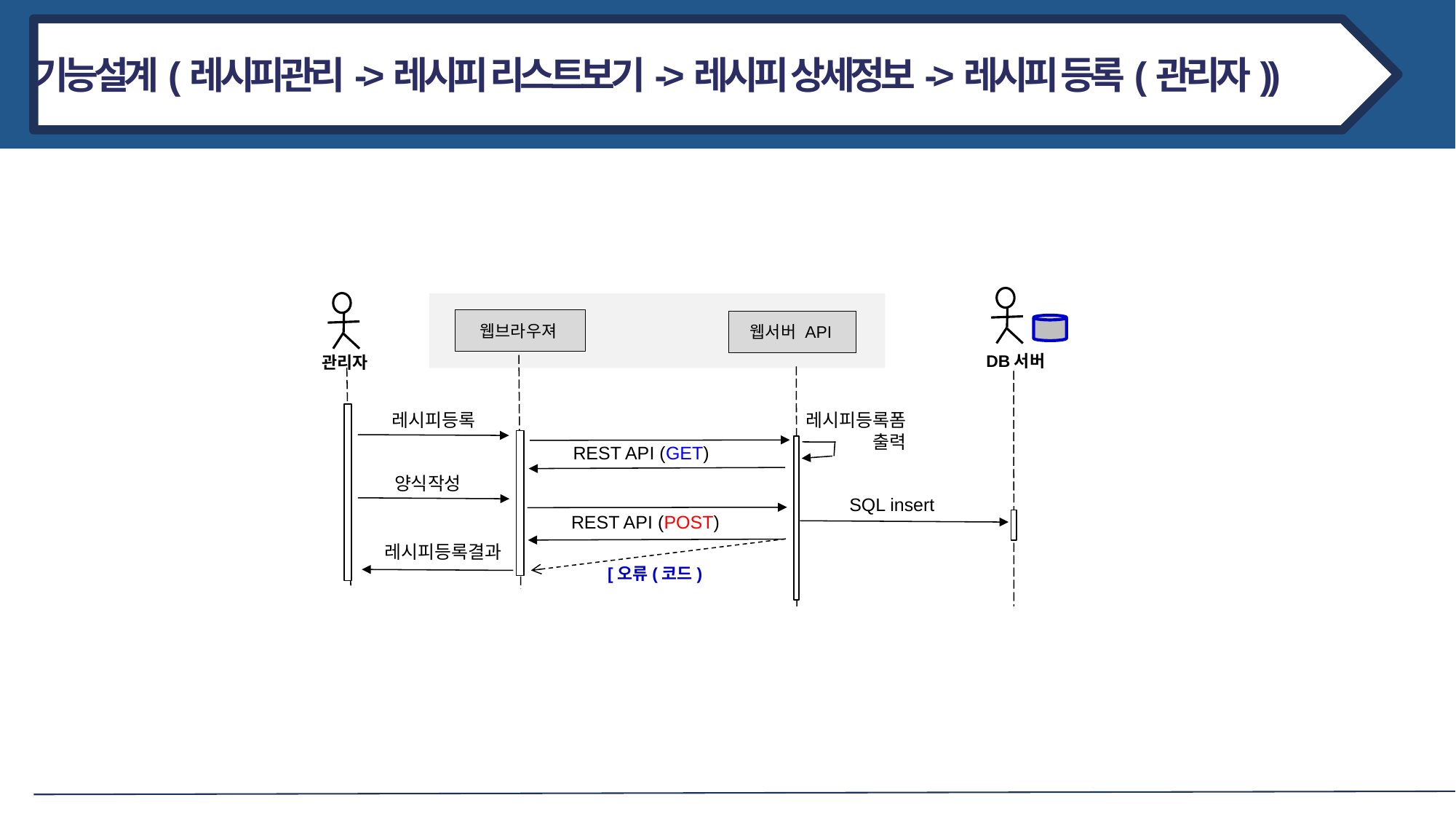

기능설계(레시피관리->레시피 리스트보기->레시피 상세정보->레시피 등록(관리자))

웹브라우져
웹서버 API
DB서버
관리자
레시피등록폼
출력
레시피등록

REST API (GET)

양식작성
 SQL insert
REST API (POST)

레시피등록결과
[오류(코드)